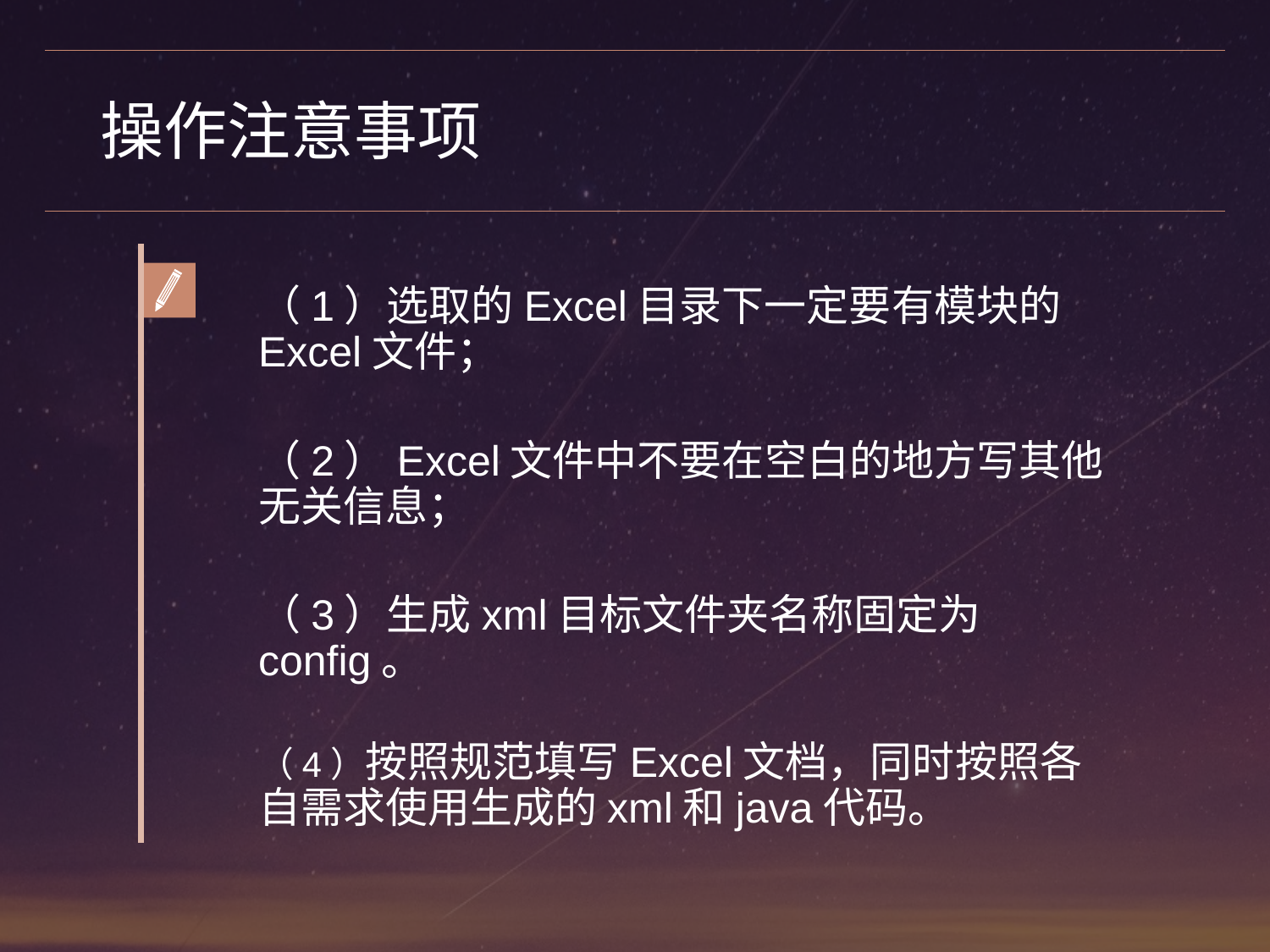

# 操作注意事项

（1）选取的Excel目录下一定要有模块的Excel文件；

（2）Excel文件中不要在空白的地方写其他无关信息；

（3）生成xml目标文件夹名称固定为config。

（4）按照规范填写Excel文档，同时按照各自需求使用生成的xml和java代码。